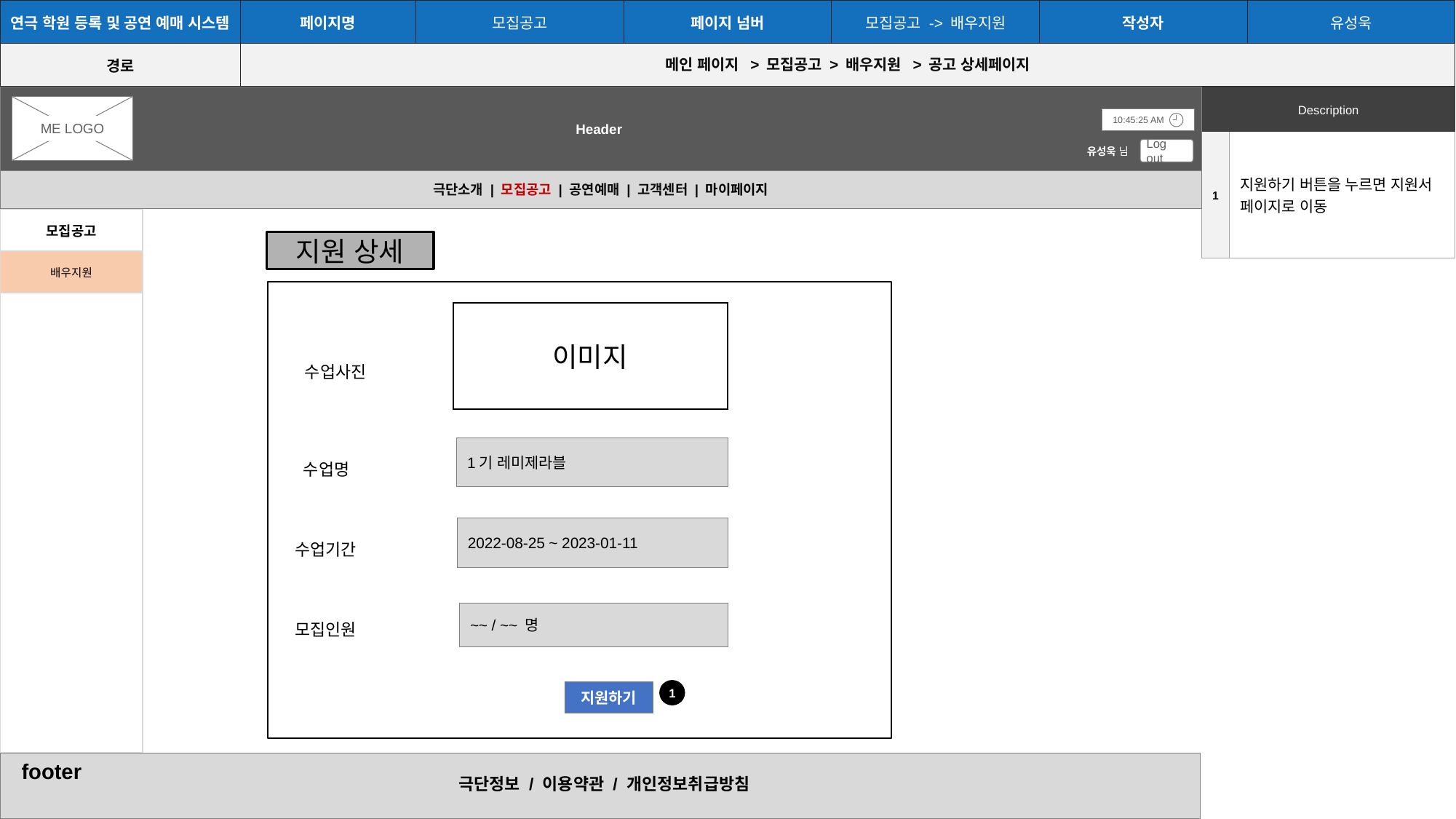

| 연극 학원 등록 및 공연 예매 시스템 | 페이지명 | 모집공고 | 페이지 넘버 | 모집공고 -> 배우지원 | 작성자 | 유성욱 |
| --- | --- | --- | --- | --- | --- | --- |
| 경로 | 메인 페이지 > 모집공고 > 배우지원 > 공고 상세페이지 |  |  |  |  |  |
Header
| Description |
| --- |

ME LOGO
10:45:25 AM

| 1 | 지원하기 버튼을 누르면 지원서 페이지로 이동 |
| --- | --- |
유성욱 님
Log out
극단소개 | 모집공고 | 공연예매 | 고객센터 | 마이페이지
| 모집공고 |
| --- |
| 배우지원 |
|  |
지원 상세

 수업명

수업기간

모집인원
이미지
 수업사진
1기 레미제라블
2022-08-25 ~ 2023-01-11
~~ / ~~ 명
1
지원하기

footer
극단정보 / 이용약관 / 개인정보취급방침